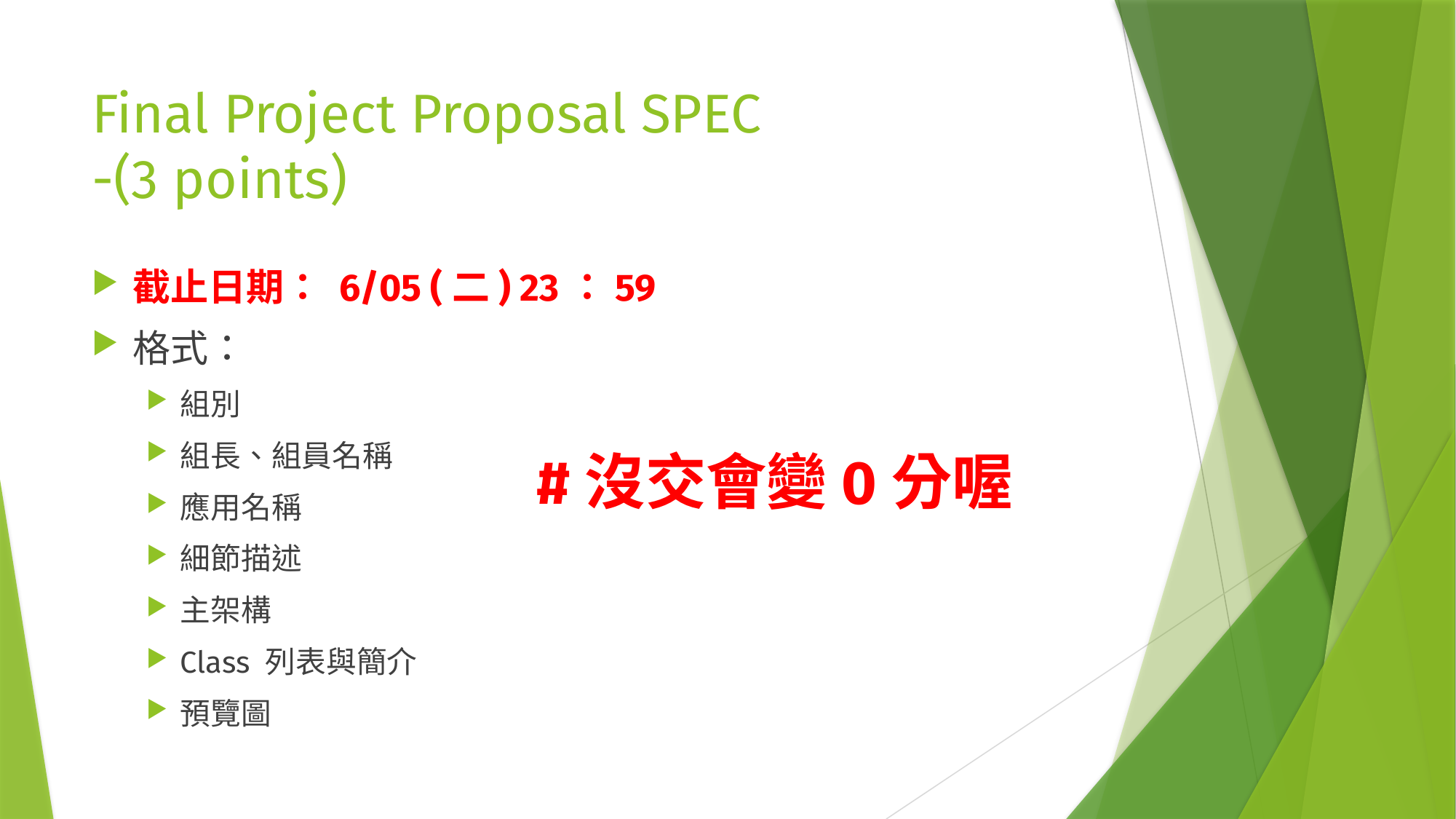

# Final Project Proposal SPEC -(3 points)
截止日期： 6/05 (二) 23：59
格式：
組別
組長、組員名稱
應用名稱
細節描述
主架構
Class 列表與簡介
預覽圖
#沒交會變0分喔